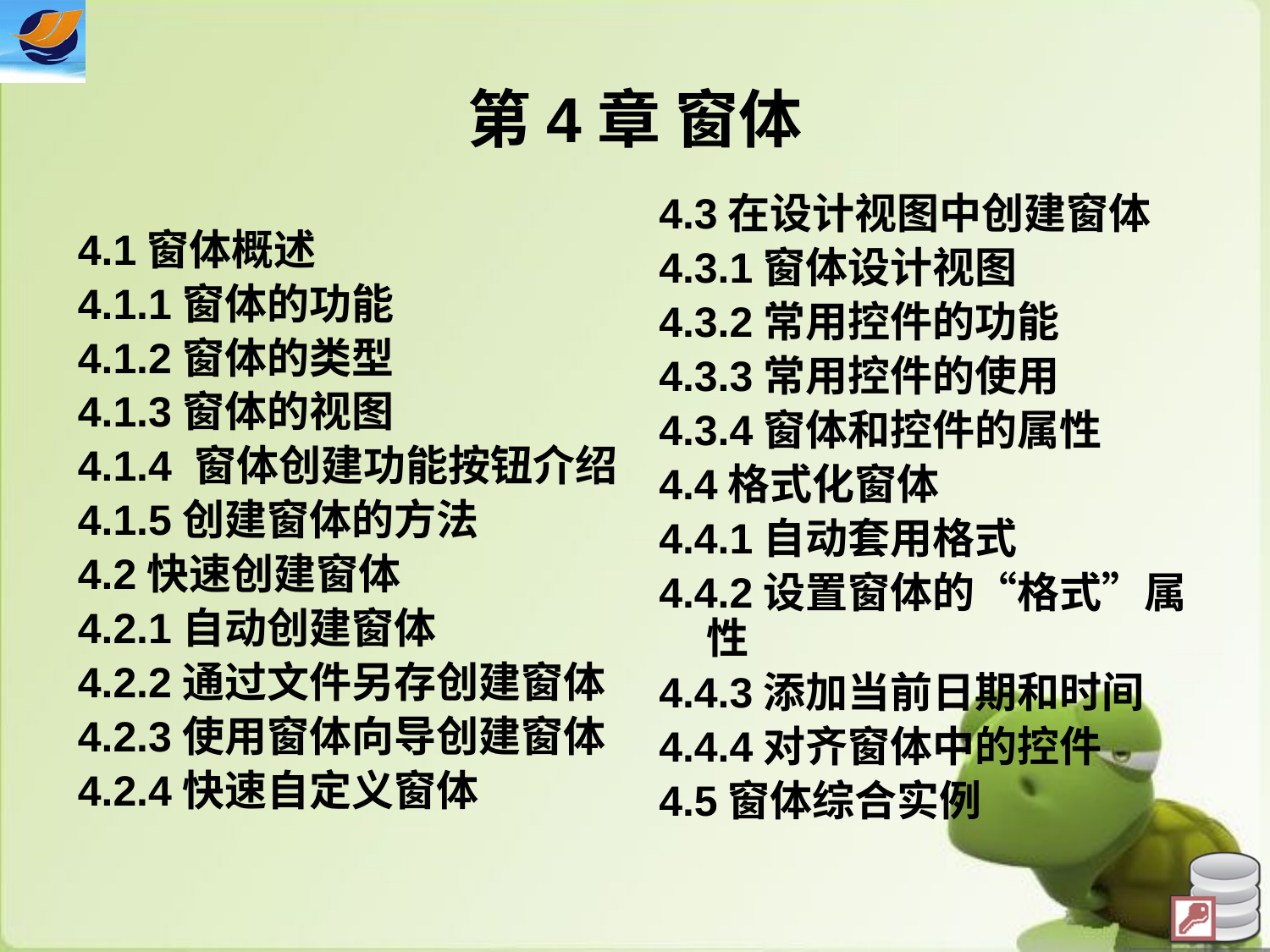

# 第4章 窗体
4.3在设计视图中创建窗体
4.3.1窗体设计视图
4.3.2常用控件的功能
4.3.3常用控件的使用
4.3.4窗体和控件的属性
4.4格式化窗体
4.4.1自动套用格式
4.4.2设置窗体的“格式”属性
4.4.3添加当前日期和时间
4.4.4对齐窗体中的控件
4.5窗体综合实例

4.1窗体概述
4.1.1窗体的功能
4.1.2窗体的类型
4.1.3窗体的视图
4.1.4 窗体创建功能按钮介绍
4.1.5创建窗体的方法
4.2快速创建窗体
4.2.1自动创建窗体
4.2.2通过文件另存创建窗体
4.2.3使用窗体向导创建窗体
4.2.4快速自定义窗体